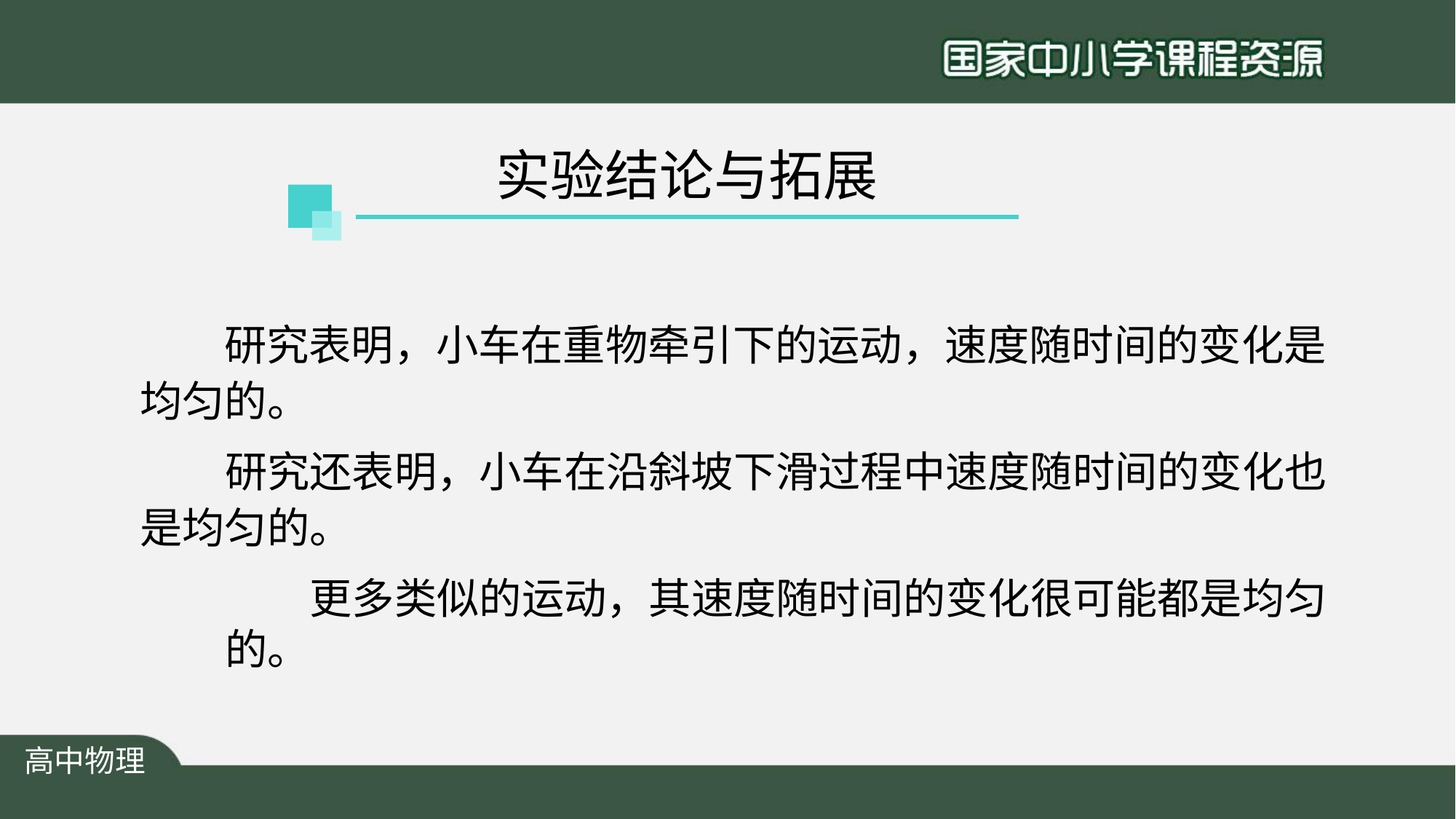

# 实验结论与拓展

研究表明，小车在重物牵引下的运动，速度随时间的变化是 均匀的。
研究还表明，小车在沿斜坡下滑过程中速度随时间的变化也 是均匀的。
更多类似的运动，其速度随时间的变化很可能都是均匀的。
高中物理